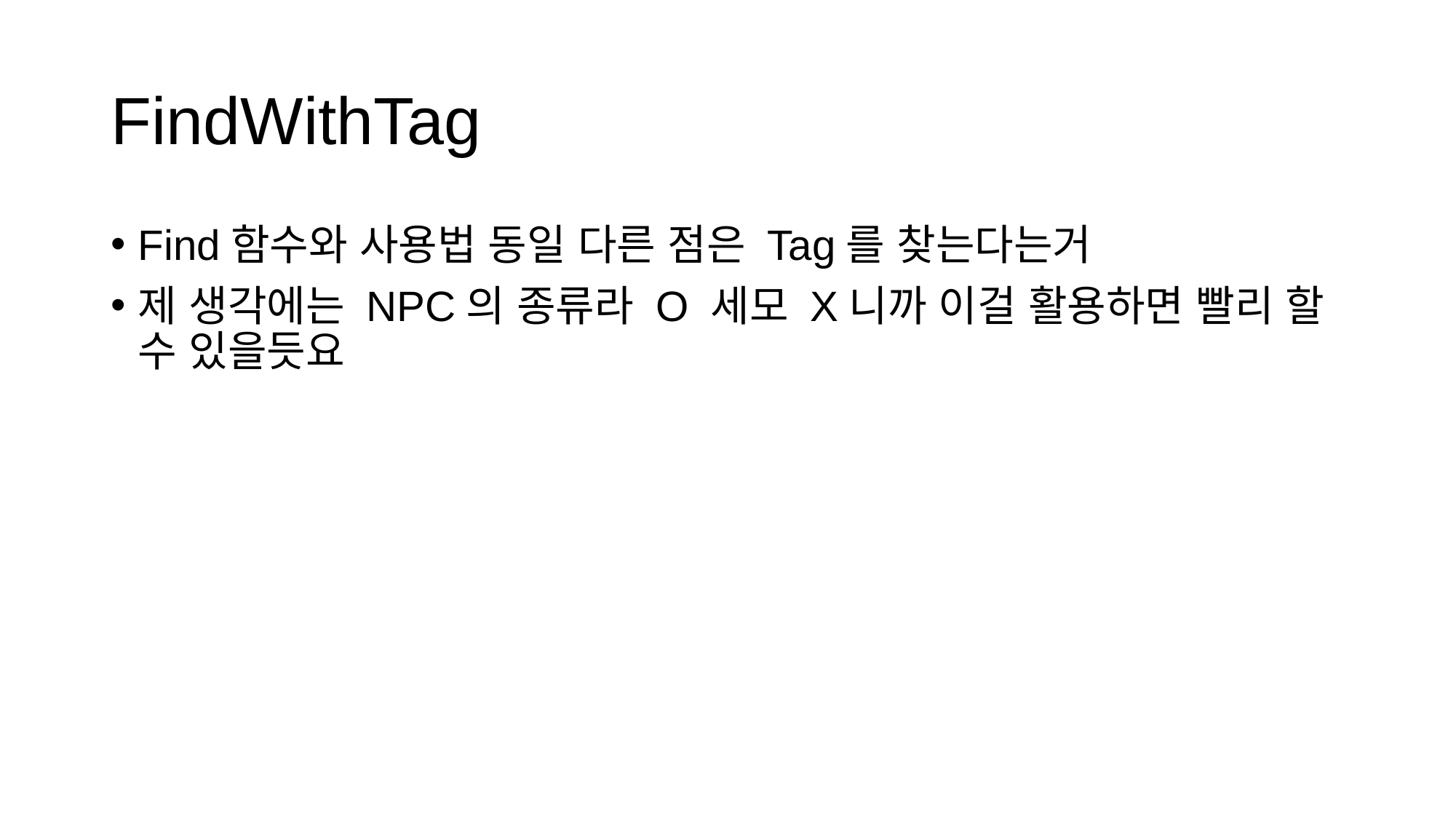

# FindWithTag
Find함수와 사용법 동일 다른 점은 Tag를 찾는다는거
제 생각에는 NPC의 종류라 O 세모 X니까 이걸 활용하면 빨리 할 수 있을듯요